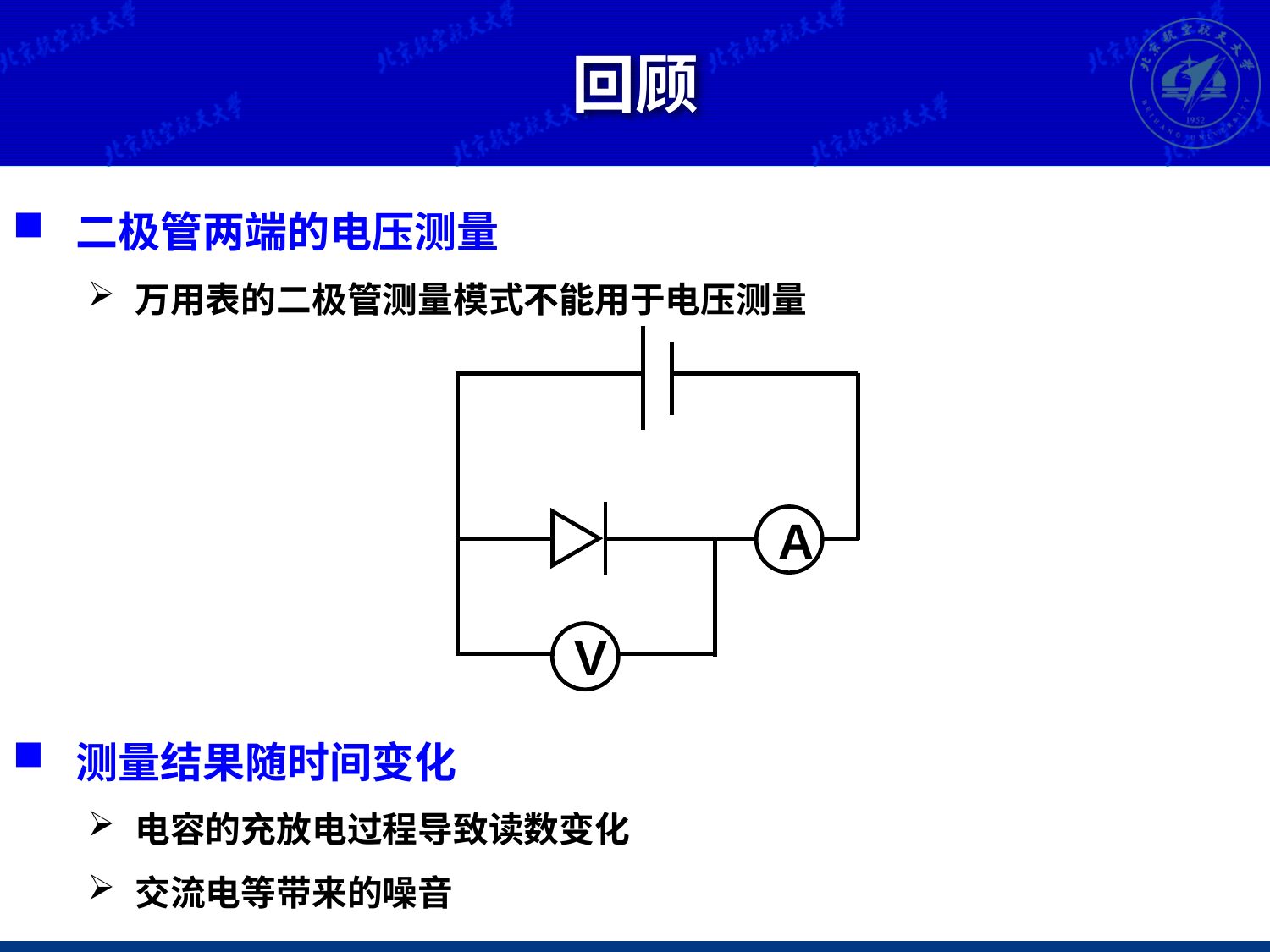

回顾
二极管两端的电压测量
万用表的二极管测量模式不能用于电压测量

A

V
测量结果随时间变化
电容的充放电过程导致读数变化
交流电等带来的噪音